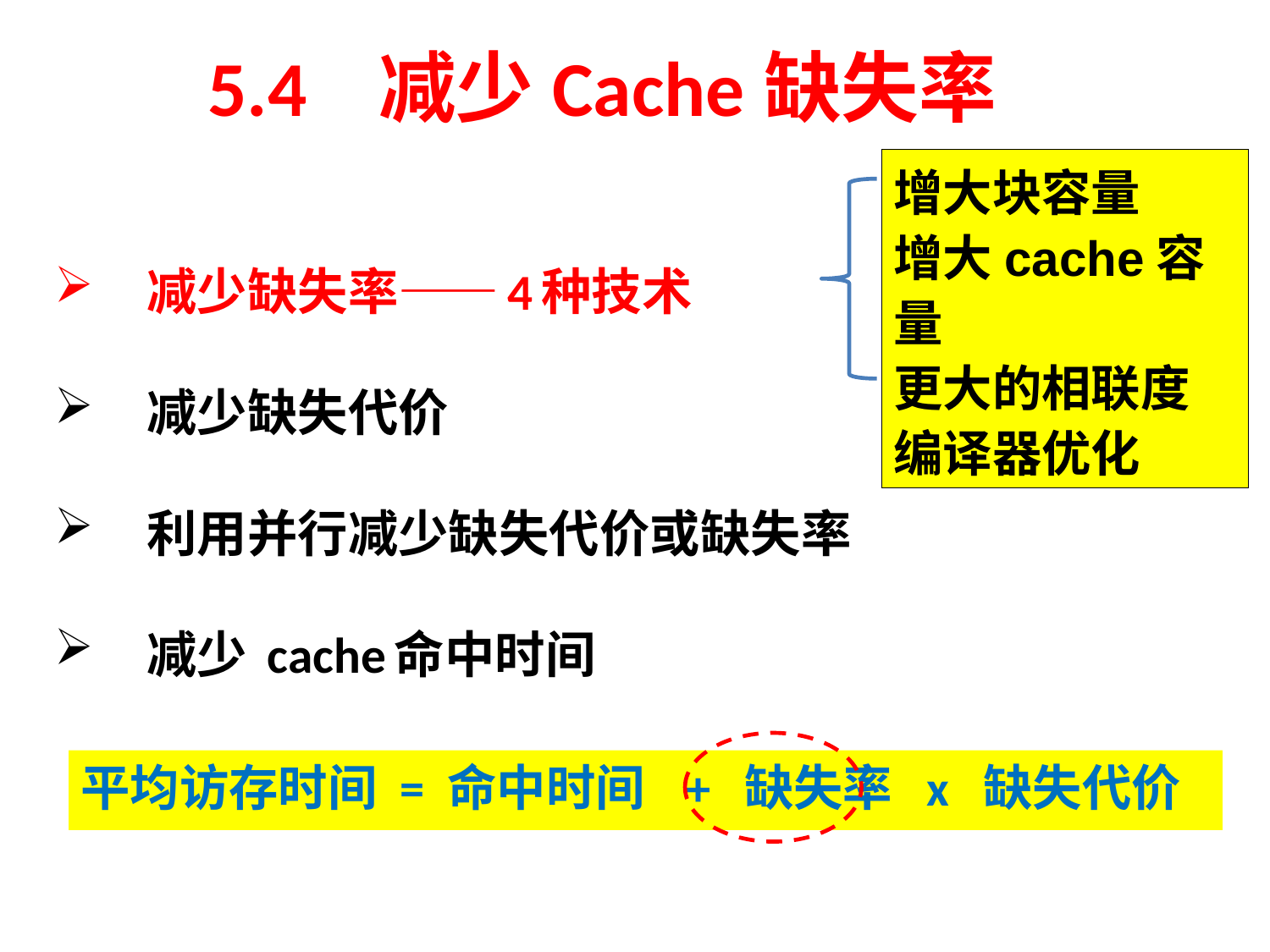

# 5.4   减少Cache缺失率
增大块容量
增大cache容量
更大的相联度
编译器优化

    减少缺失率——4种技术

    减少缺失代价

    利用并行减少缺失代价或缺失率

    减少 cache命中时间

平均访存时间 = 命中时间   +  缺失率  x  缺失代价
3